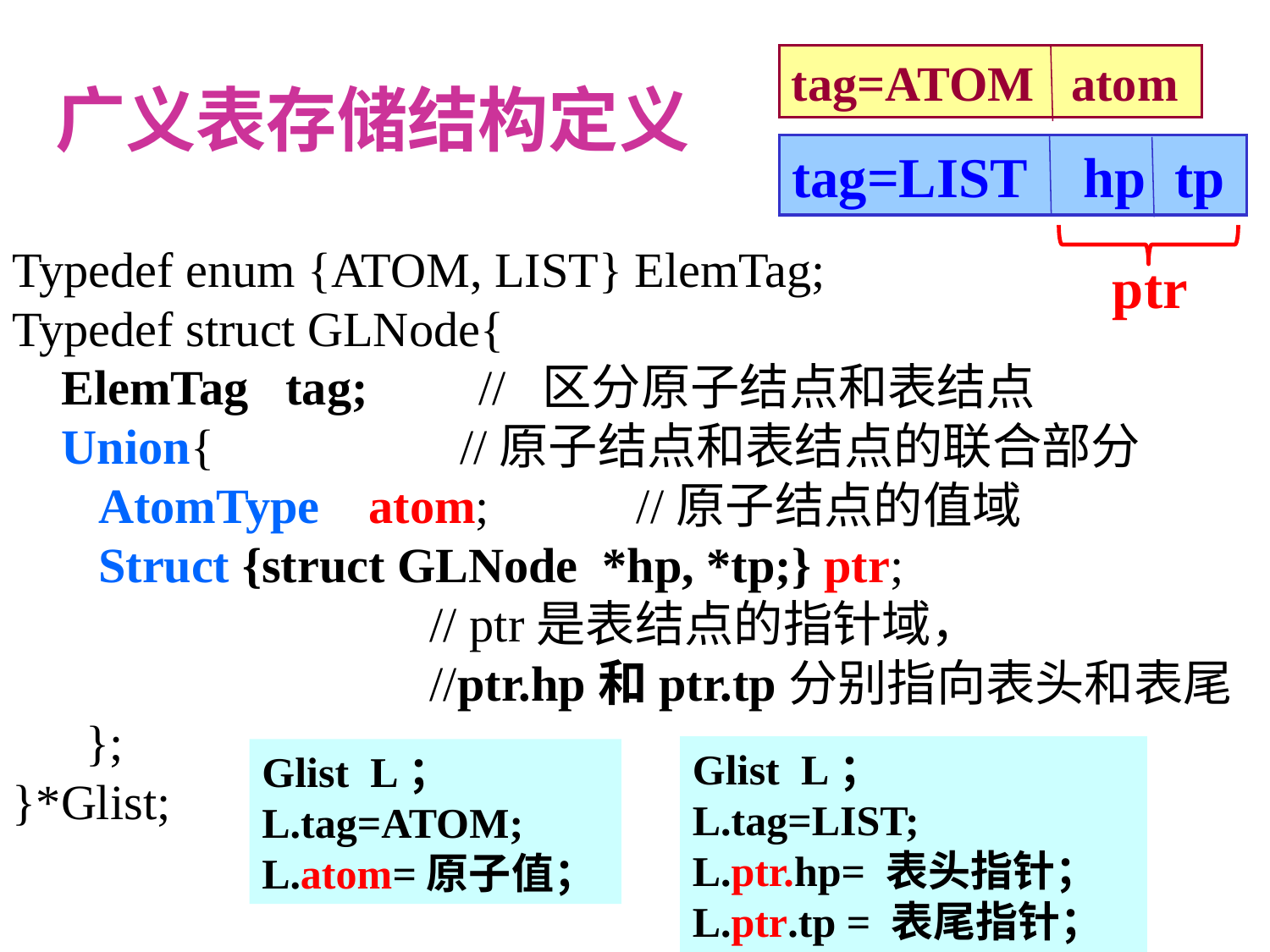

tag=ATOM   atom

tag=LIST    hp  tp

广义表存储结构定义

ptr
Typedef enum {ATOM, LIST} ElemTag;
Typedef struct GLNode{
    ElemTag   tag;         //  区分原子结点和表结点
    Union{                    //原子结点和表结点的联合部分
       AtomType    atom;            //原子结点的值域
       Struct {struct GLNode  *hp, *tp;} ptr;
                                  // ptr是表结点的指针域，
                                  //ptr.hp和ptr.tp分别指向表头和表尾
      };
}*Glist;
Glist  L；
L.tag=LIST;
L.ptr.hp= 表头指针；
L.ptr.tp = 表尾指针；
Glist  L；
L.tag=ATOM;
L.atom=原子值；